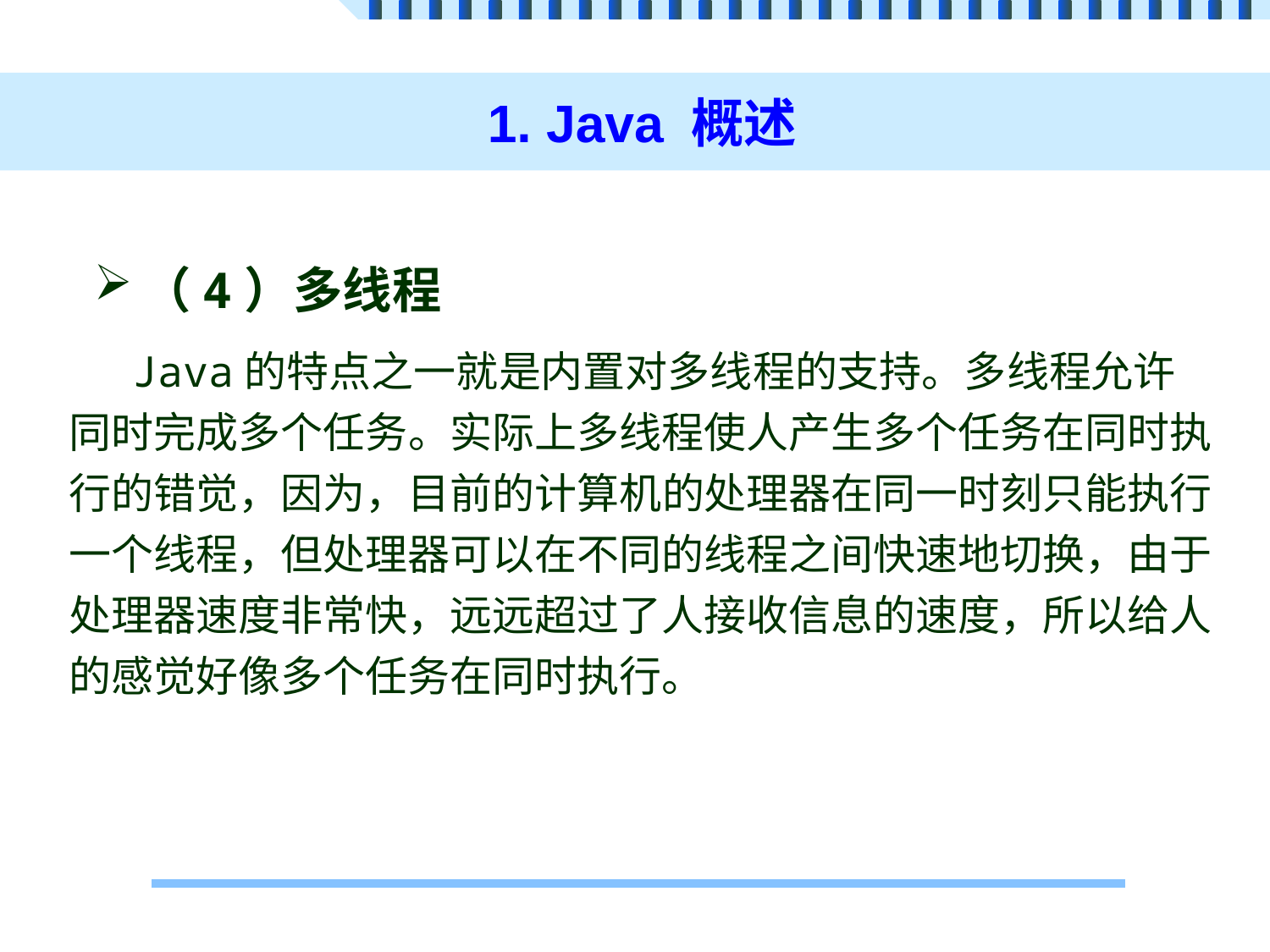

# 1. Java 概述
（4）多线程
Java的特点之一就是内置对多线程的支持。多线程允许同时完成多个任务。实际上多线程使人产生多个任务在同时执行的错觉，因为，目前的计算机的处理器在同一时刻只能执行一个线程，但处理器可以在不同的线程之间快速地切换，由于处理器速度非常快，远远超过了人接收信息的速度，所以给人的感觉好像多个任务在同时执行。